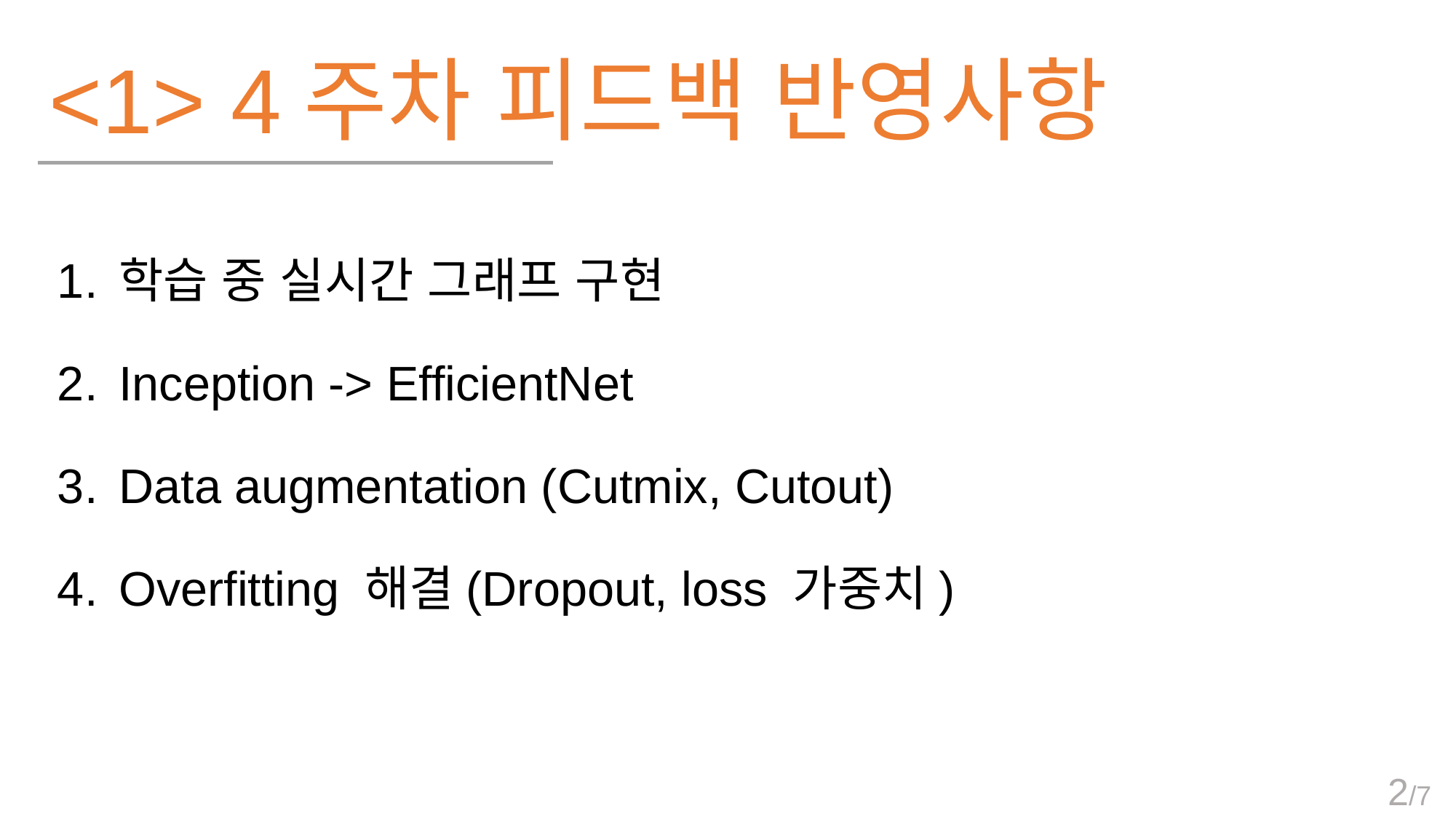

# <1> 4주차 피드백 반영사항
학습 중 실시간 그래프 구현
Inception -> EfficientNet
Data augmentation (Cutmix, Cutout)
Overfitting 해결(Dropout, loss 가중치)
2/7